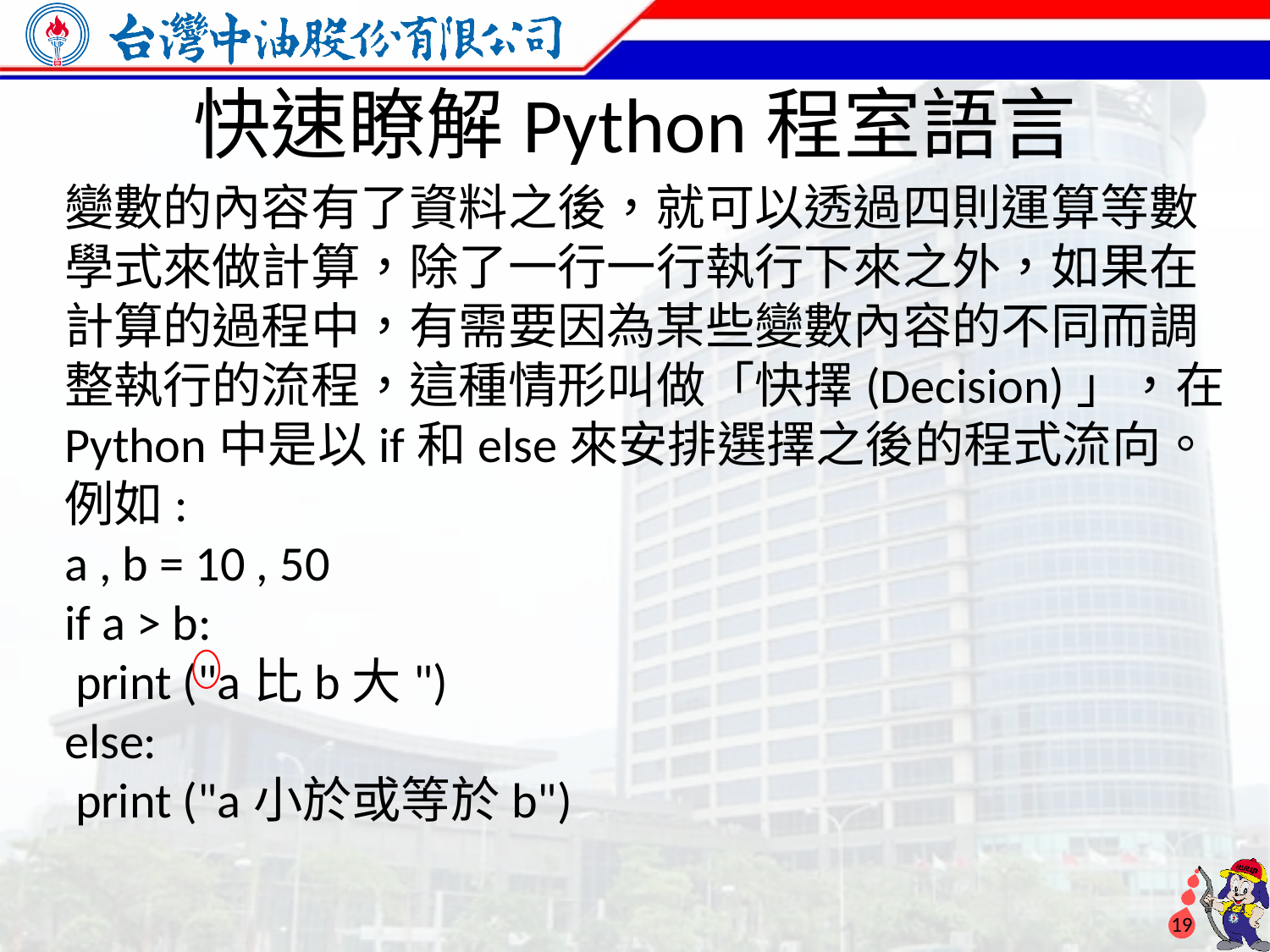

快速瞭解Python程室語言
變數的內容有了資料之後，就可以透過四則運算等數學式來做計算，除了一行一行執行下來之外，如果在計算的過程中，有需要因為某些變數內容的不同而調整執行的流程，這種情形叫做「快擇(Decision)」，在Python中是以if和else來安排選擇之後的程式流向。
例如:
a , b = 10 , 50
if a > b:
 print ("a比b大")
else:
 print ("a小於或等於b")

19